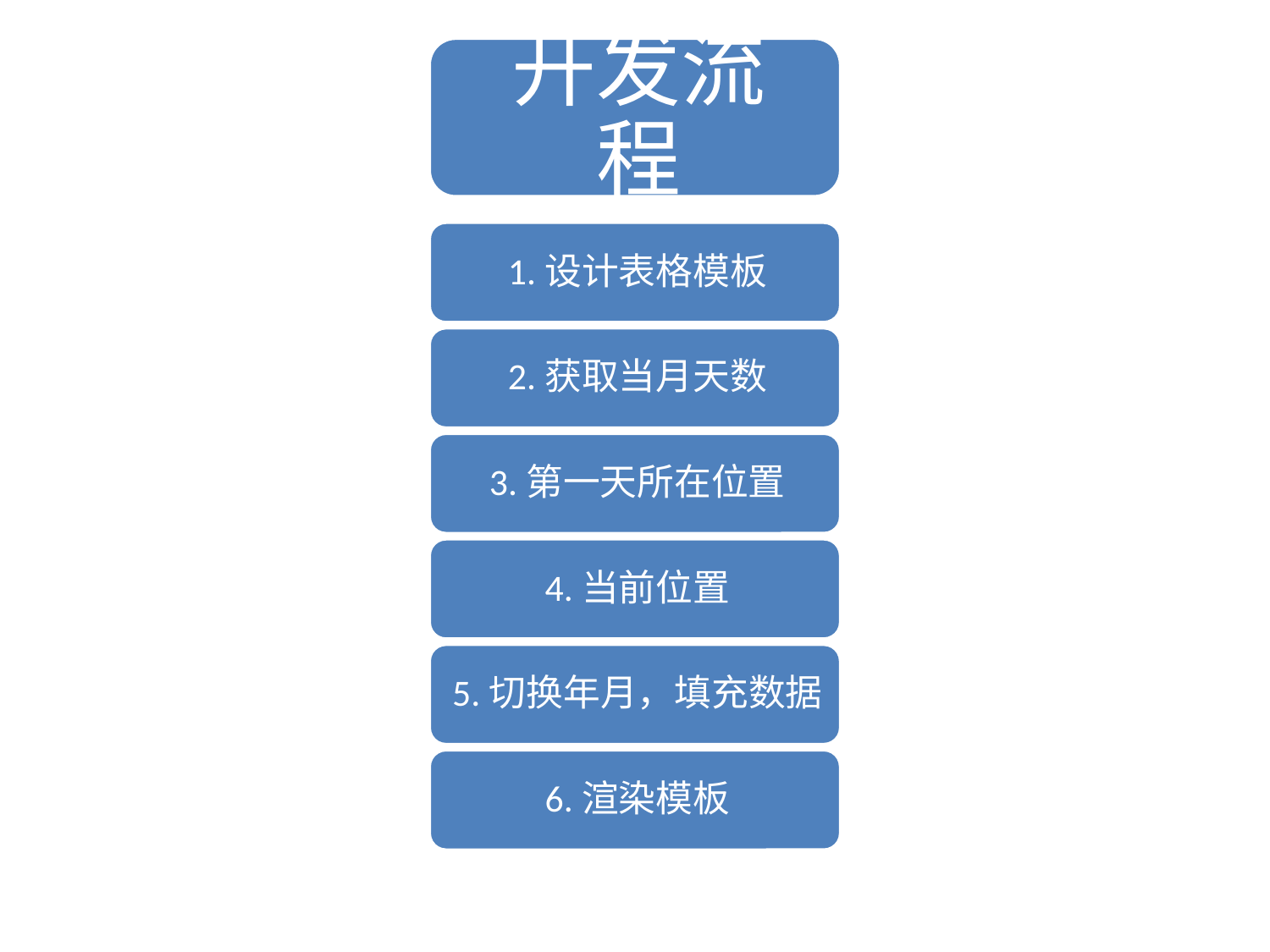

开发流程
1.设计表格模板
2.获取当月天数
3.第一天所在位置
4.当前位置
5.切换年月，填充数据
6.渲染模板